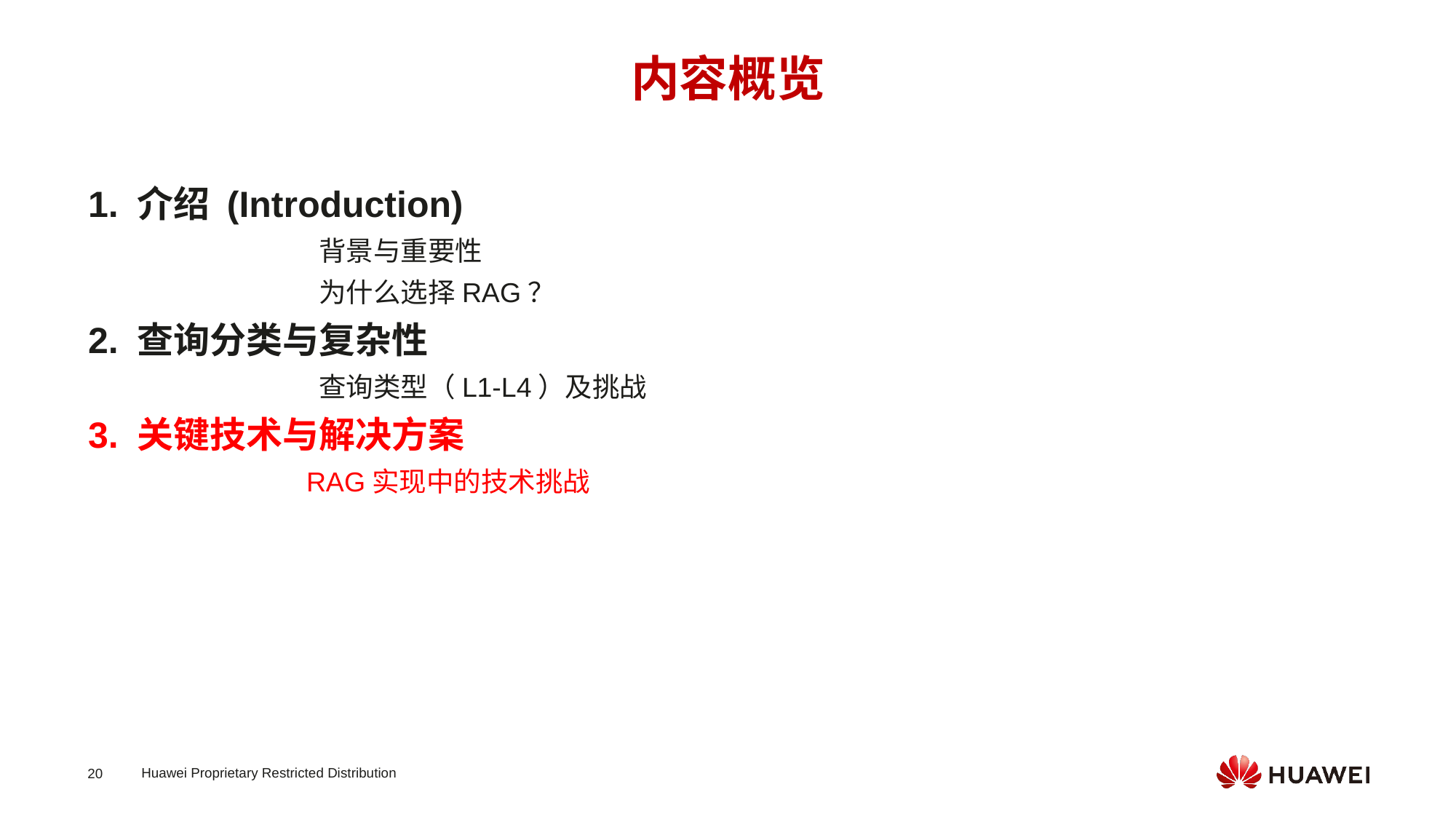

内容概览
1. 介绍 (Introduction)
		 背景与重要性
		 为什么选择RAG？
2. 查询分类与复杂性
		 查询类型（L1-L4）及挑战
3. 关键技术与解决方案
		RAG实现中的技术挑战